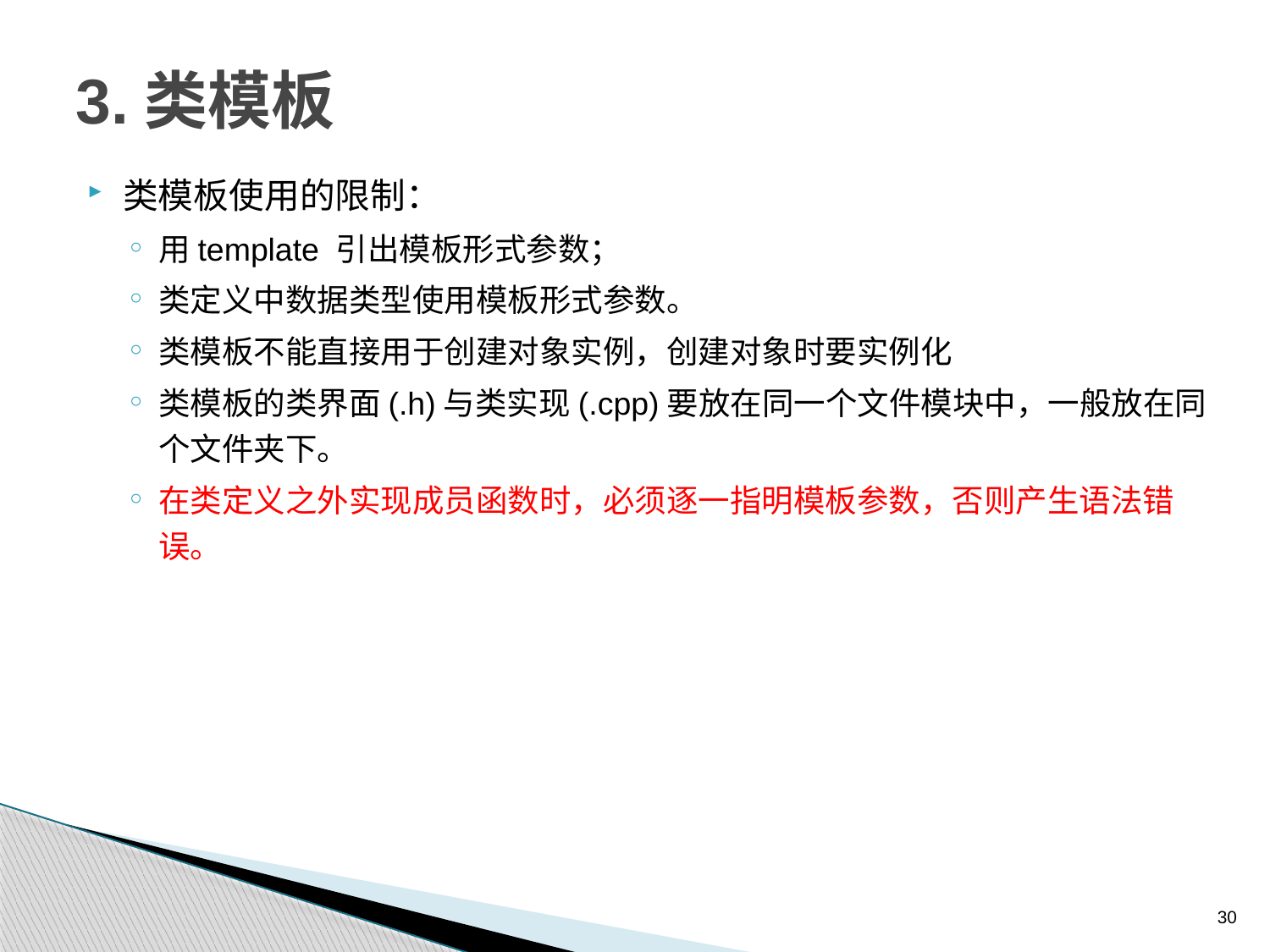

# 3.类模板
类模板使用的限制：
用template 引出模板形式参数；
类定义中数据类型使用模板形式参数。
类模板不能直接用于创建对象实例，创建对象时要实例化
类模板的类界面(.h)与类实现(.cpp)要放在同一个文件模块中，一般放在同个文件夹下。
在类定义之外实现成员函数时，必须逐一指明模板参数，否则产生语法错误。

30